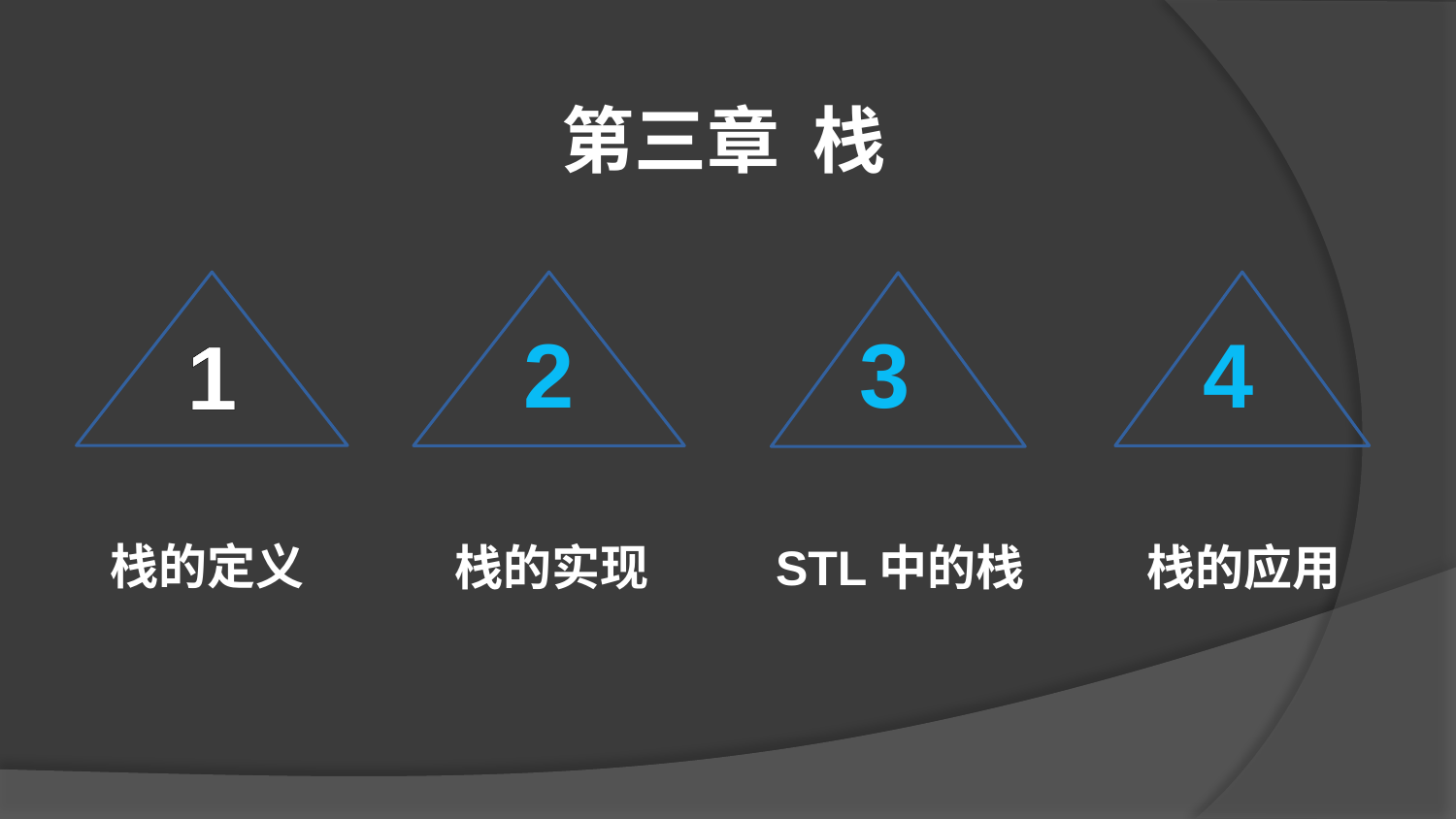

第三章  栈

1
   栈的定义

2
   栈的实现

 4
栈的应用

 3
STL中的栈